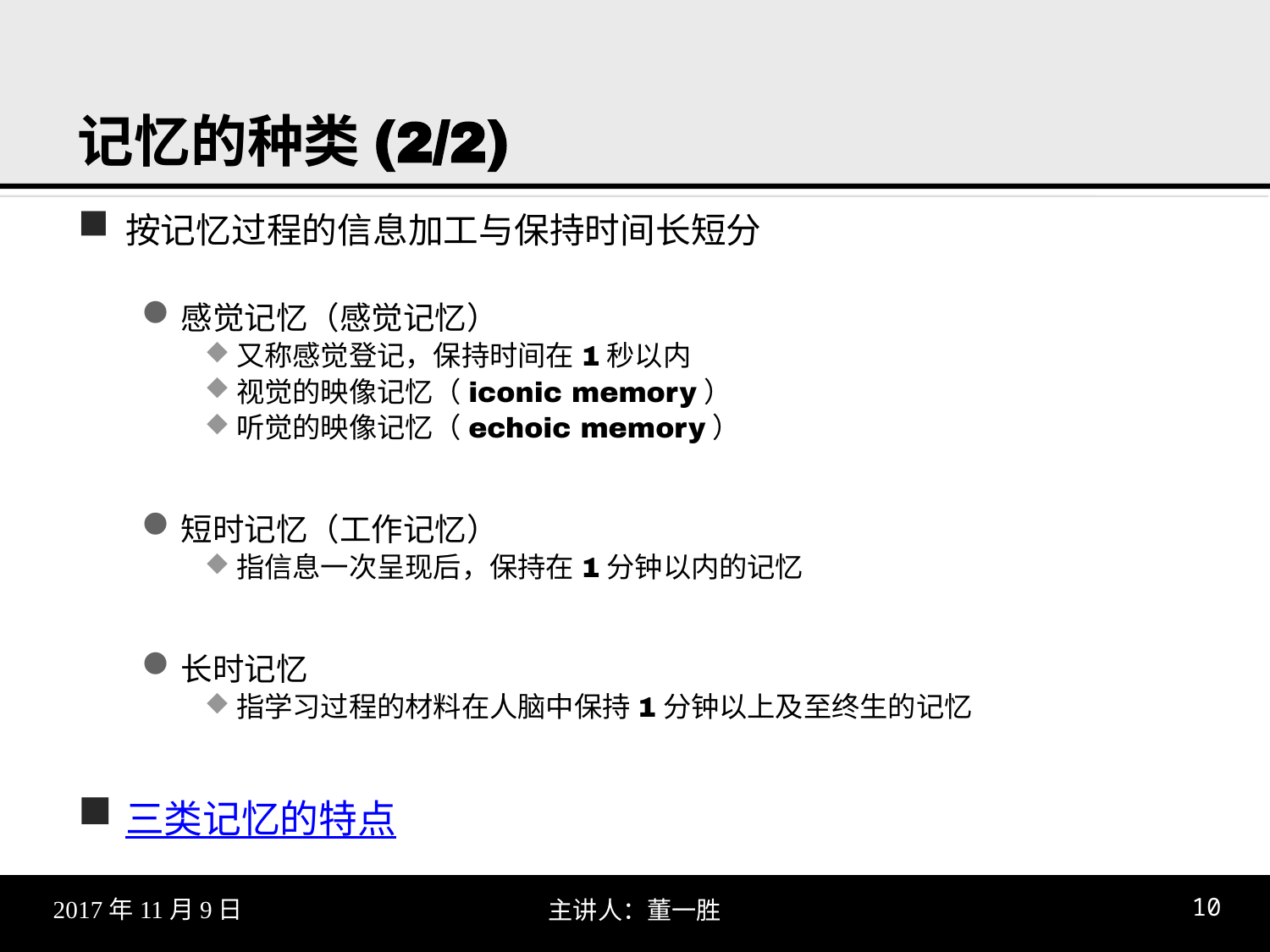

# 记忆的种类(2/2)
按记忆过程的信息加工与保持时间长短分

感觉记忆（感觉记忆）
又称感觉登记，保持时间在1秒以内
视觉的映像记忆（iconic memory）
听觉的映像记忆（echoic memory）

短时记忆（工作记忆）
指信息一次呈现后，保持在1分钟以内的记忆

长时记忆
指学习过程的材料在人脑中保持1分钟以上及至终生的记忆

三类记忆的特点

2017年11月9日
10
主讲人：董一胜